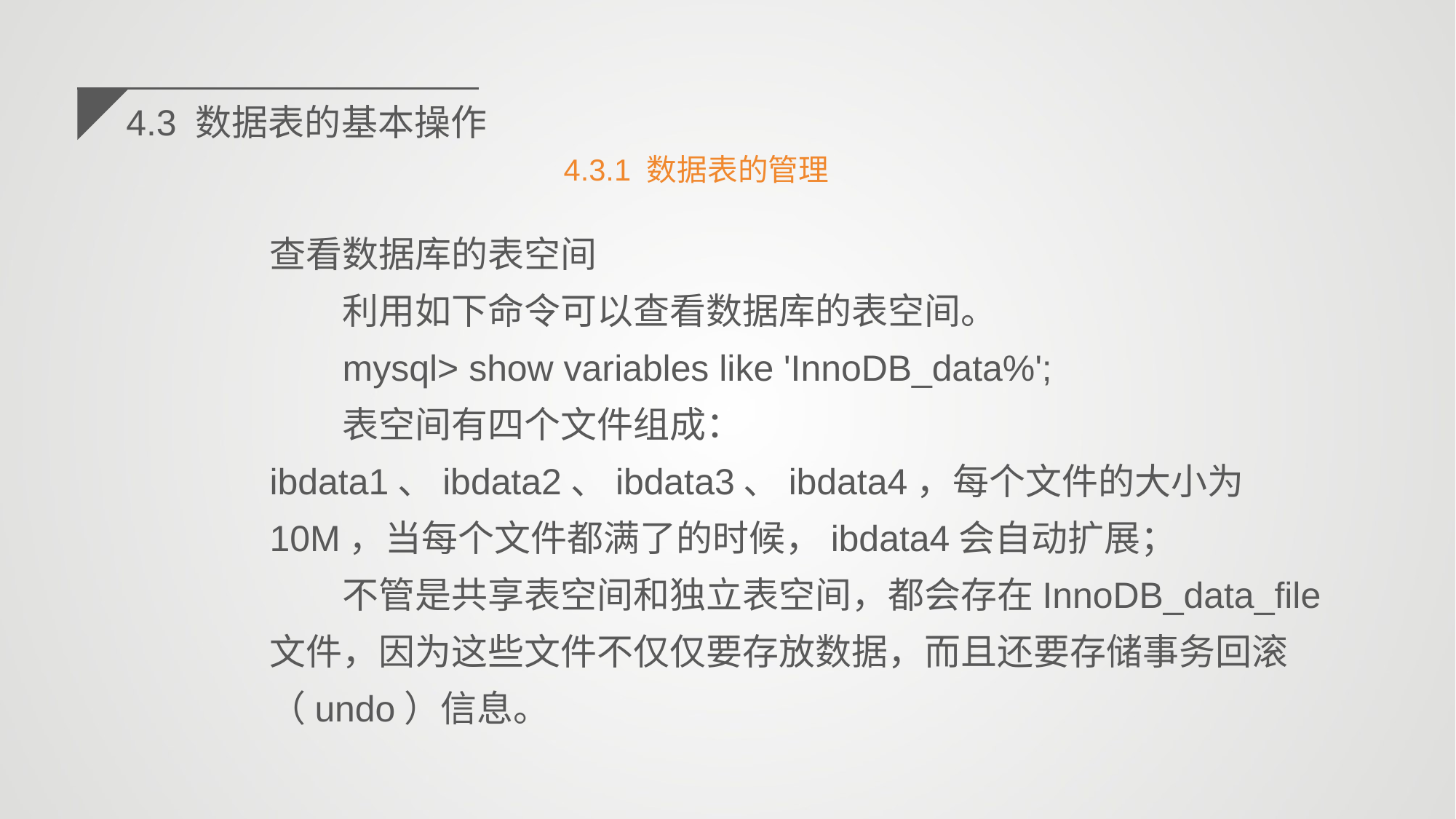

4.3 数据表的基本操作

4.3.1 数据表的管理
查看数据库的表空间
利用如下命令可以查看数据库的表空间。
mysql> show variables like 'InnoDB_data%';
表空间有四个文件组成：ibdata1、ibdata2、ibdata3、ibdata4，每个文件的大小为10M，当每个文件都满了的时候，ibdata4会自动扩展；
不管是共享表空间和独立表空间，都会存在InnoDB_data_file文件，因为这些文件不仅仅要存放数据，而且还要存储事务回滚（undo）信息。